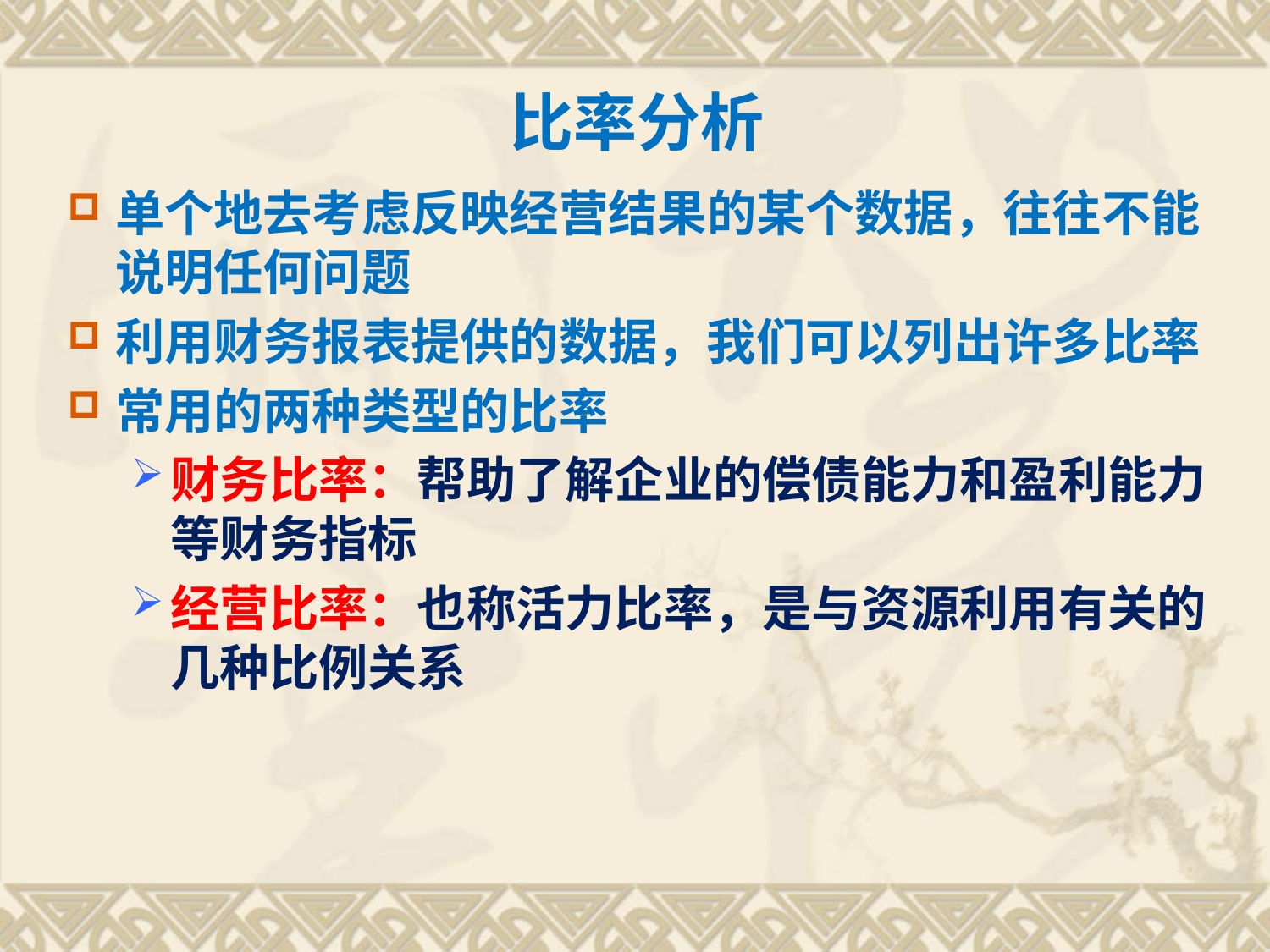

比率分析
单个地去考虑反映经营结果的某个数据，往往不能说明任何问题
利用财务报表提供的数据，我们可以列出许多比率
常用的两种类型的比率
财务比率：帮助了解企业的偿债能力和盈利能力等财务指标
经营比率：也称活力比率，是与资源利用有关的几种比例关系